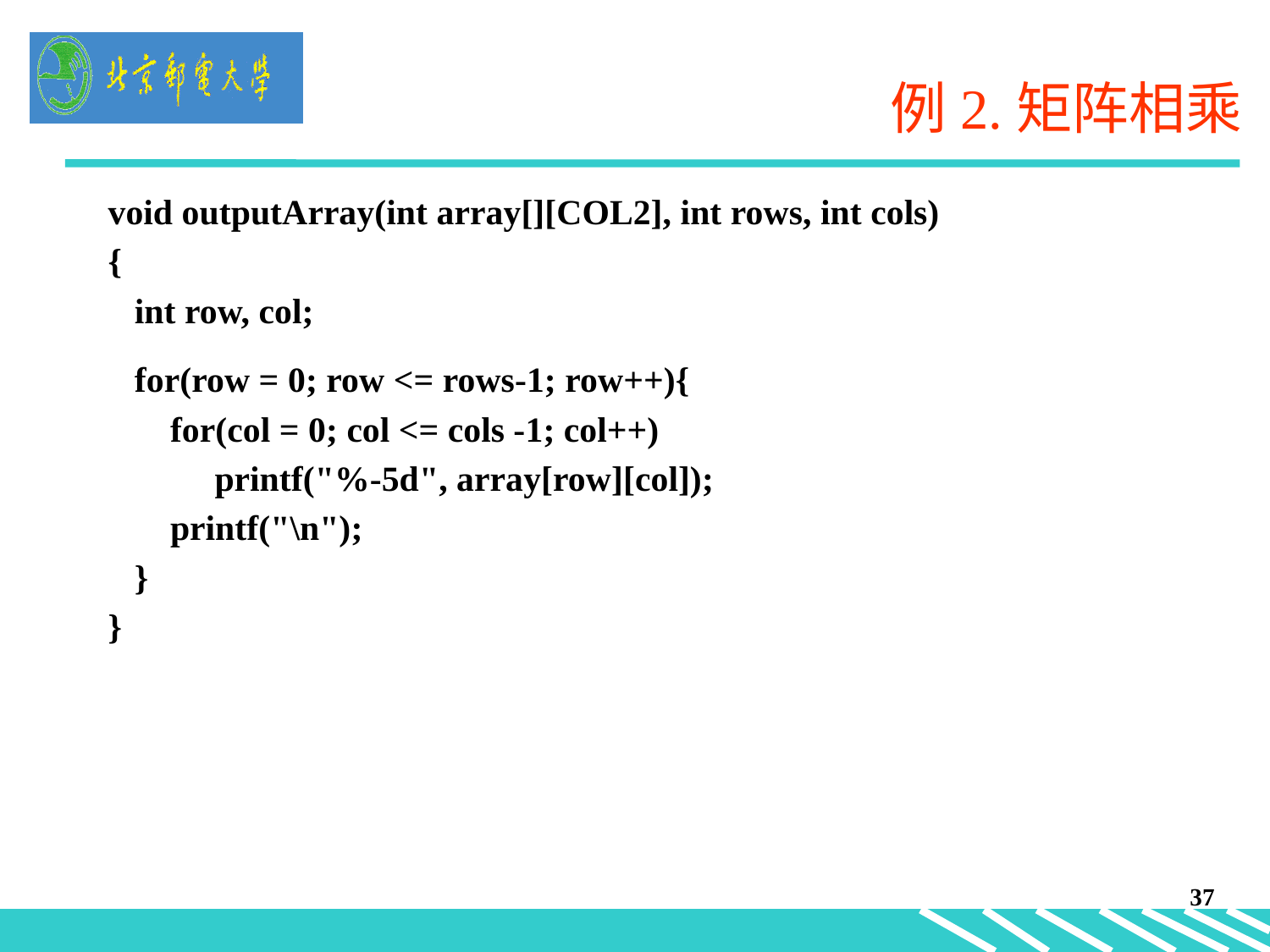

# 例2.矩阵相乘
void outputArray(int array[][COL2], int rows, int cols)
{
   int row, col;

   for(row = 0; row <= rows-1; row++){
       for(col = 0; col <= cols -1; col++)
            printf("%-5d", array[row][col]);
       printf("\n");
   }
}
37